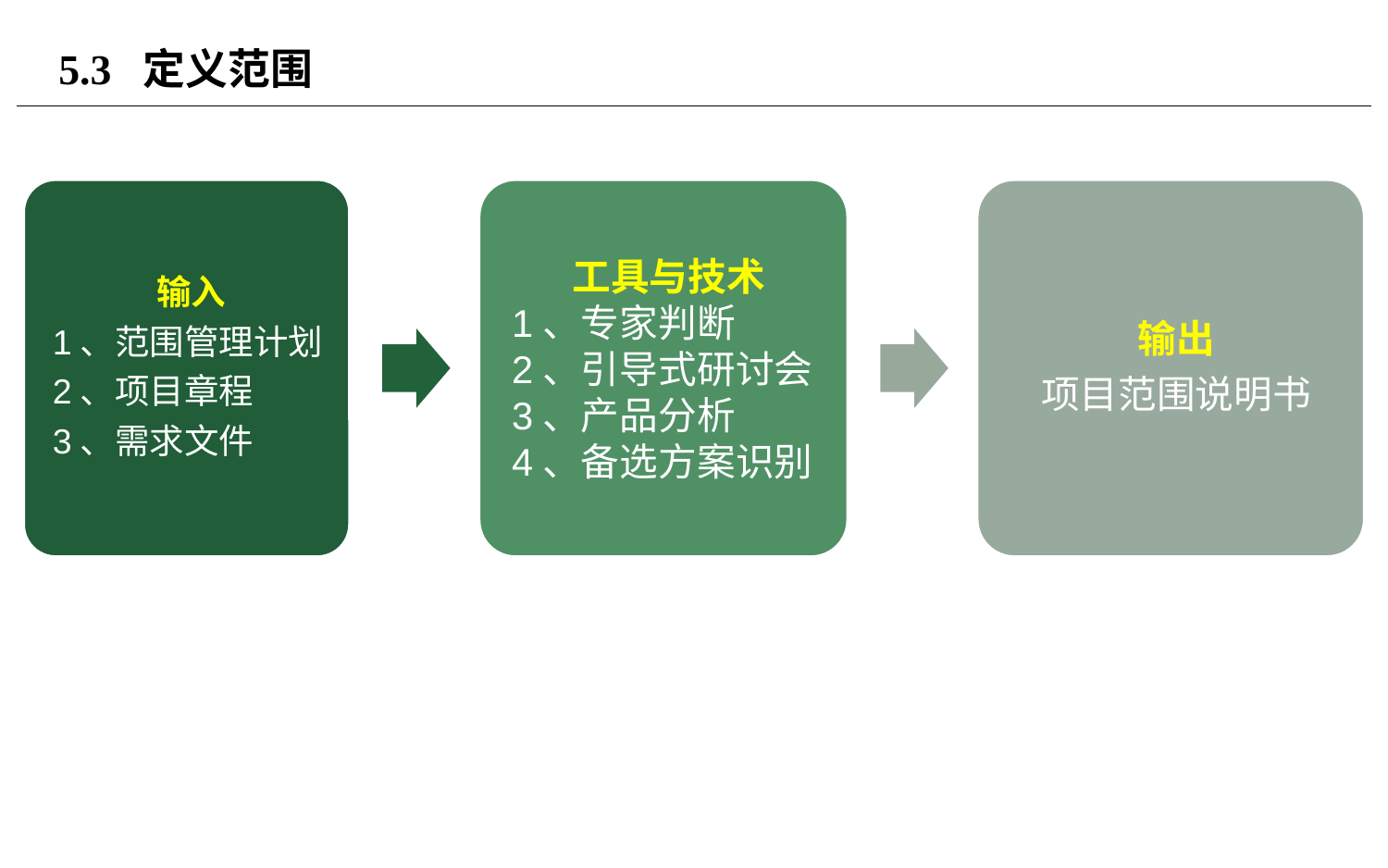

# 5.3  定义范围
输入
1、范围管理计划
2、项目章程
3、需求文件

工具与技术
1、专家判断
2、引导式研讨会
3、产品分析
4、备选方案识别

输出
项目范围说明书